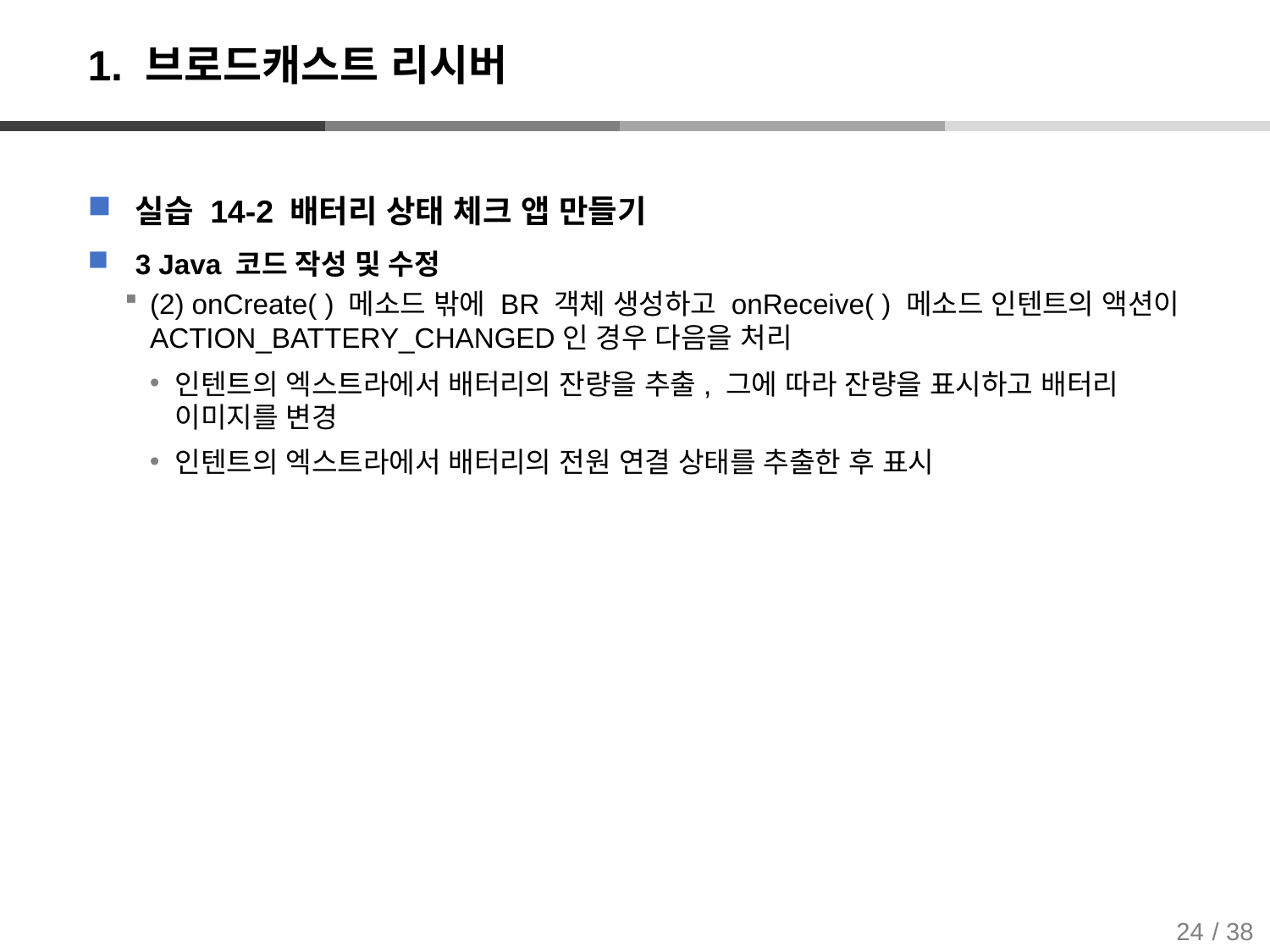

# 1. 브로드캐스트 리시버
실습 14-2 배터리 상태 체크 앱 만들기
3 Java 코드 작성 및 수정
(2) onCreate( ) 메소드 밖에 BR 객체 생성하고 onReceive( ) 메소드 인텐트의 액션이 ACTION_BATTERY_CHANGED인 경우 다음을 처리
인텐트의 엑스트라에서 배터리의 잔량을 추출, 그에 따라 잔량을 표시하고 배터리 이미지를 변경
인텐트의 엑스트라에서 배터리의 전원 연결 상태를 추출한 후 표시